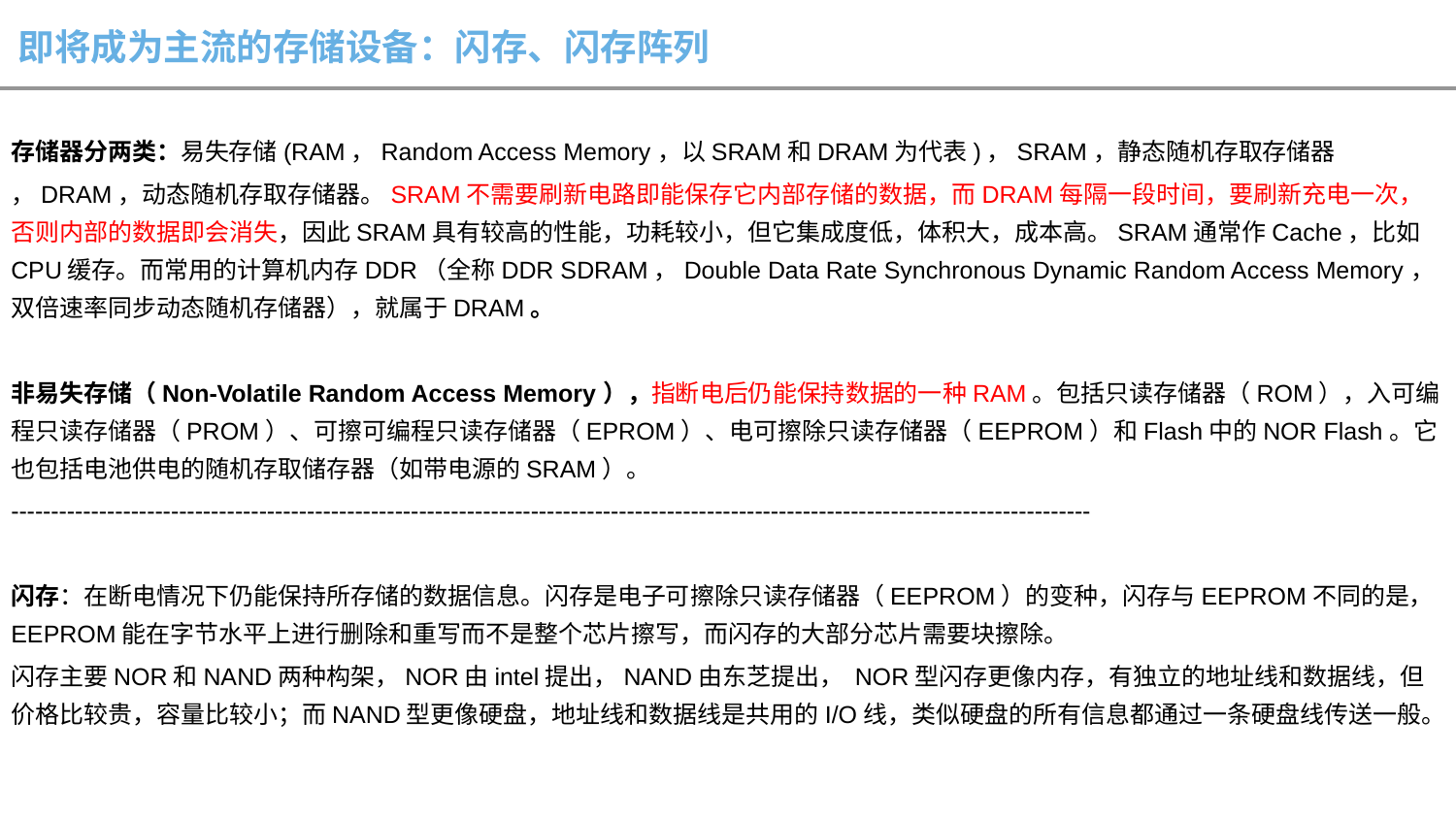

即将成为主流的存储设备：闪存、闪存阵列

存储器分两类：易失存储(RAM，Random Access Memory，以SRAM和DRAM为代表)，SRAM，静态随机存取存储器
，DRAM，动态随机存取存储器。SRAM不需要刷新电路即能保存它内部存储的数据，而DRAM每隔一段时间，要刷新充电一次，否则内部的数据即会消失，因此SRAM具有较高的性能，功耗较小，但它集成度低，体积大，成本高。SRAM通常作Cache，比如CPU缓存。而常用的计算机内存DDR（全称DDR SDRAM，Double Data Rate Synchronous Dynamic Random Access Memory，双倍速率同步动态随机存储器），就属于DRAM。

非易失存储（Non-Volatile Random Access Memory），指断电后仍能保持数据的一种RAM。包括只读存储器（ROM），入可编程只读存储器（PROM）、可擦可编程只读存储器（EPROM）、电可擦除只读存储器（EEPROM）和Flash中的NOR Flash。它也包括电池供电的随机存取储存器（如带电源的SRAM）。
---------------------------------------------------------------------------------------------------------------------------------------

闪存：在断电情况下仍能保持所存储的数据信息。闪存是电子可擦除只读存储器（EEPROM）的变种，闪存与EEPROM不同的是，EEPROM能在字节水平上进行删除和重写而不是整个芯片擦写，而闪存的大部分芯片需要块擦除。
闪存主要NOR和NAND两种构架，NOR由intel提出，NAND由东芝提出， NOR型闪存更像内存，有独立的地址线和数据线，但价格比较贵，容量比较小；而NAND型更像硬盘，地址线和数据线是共用的I/O线，类似硬盘的所有信息都通过一条硬盘线传送一般。